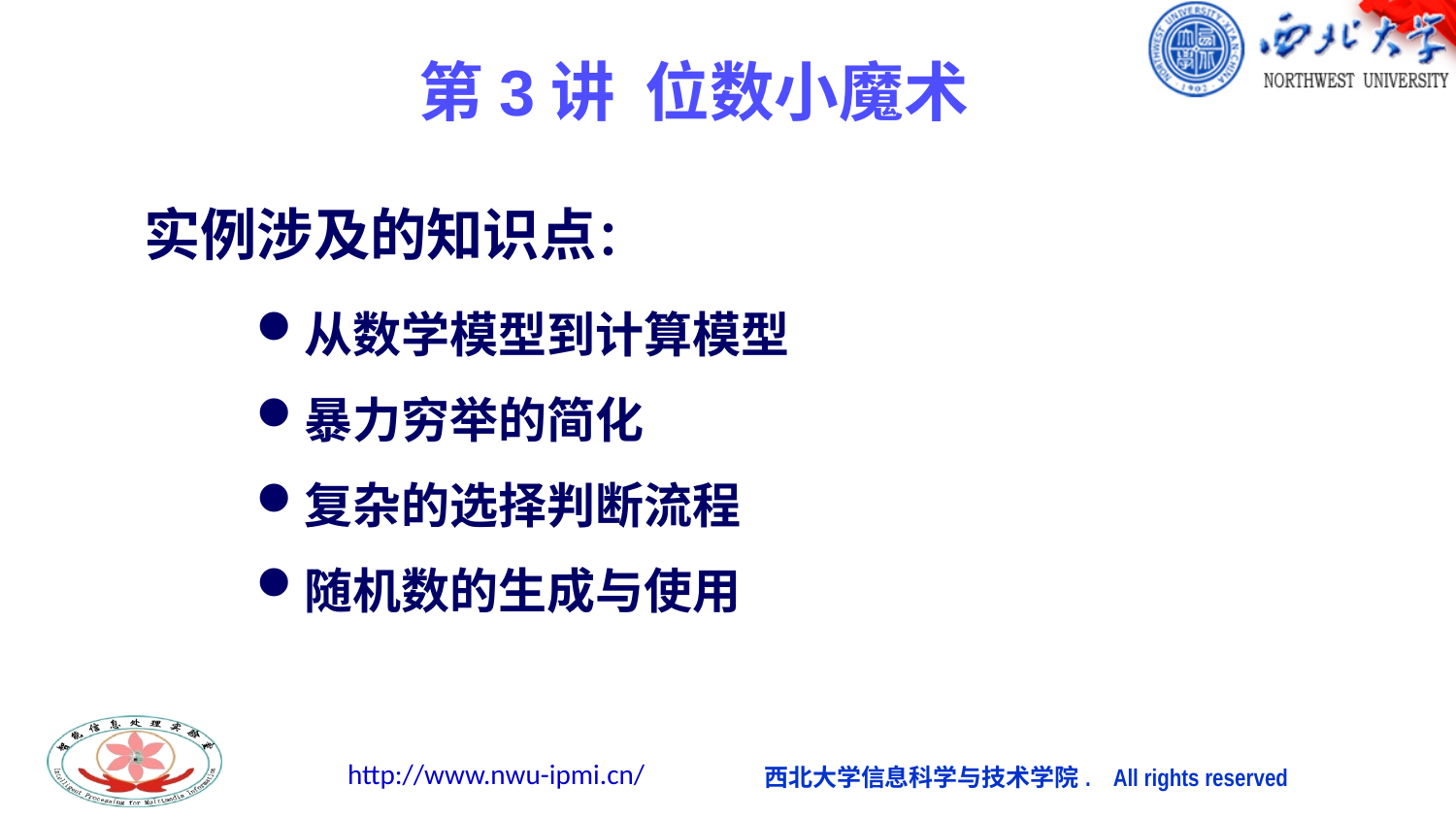

# 第3讲  位数小魔术
实例涉及的知识点：

从数学模型到计算模型
暴力穷举的简化
复杂的选择判断流程
随机数的生成与使用